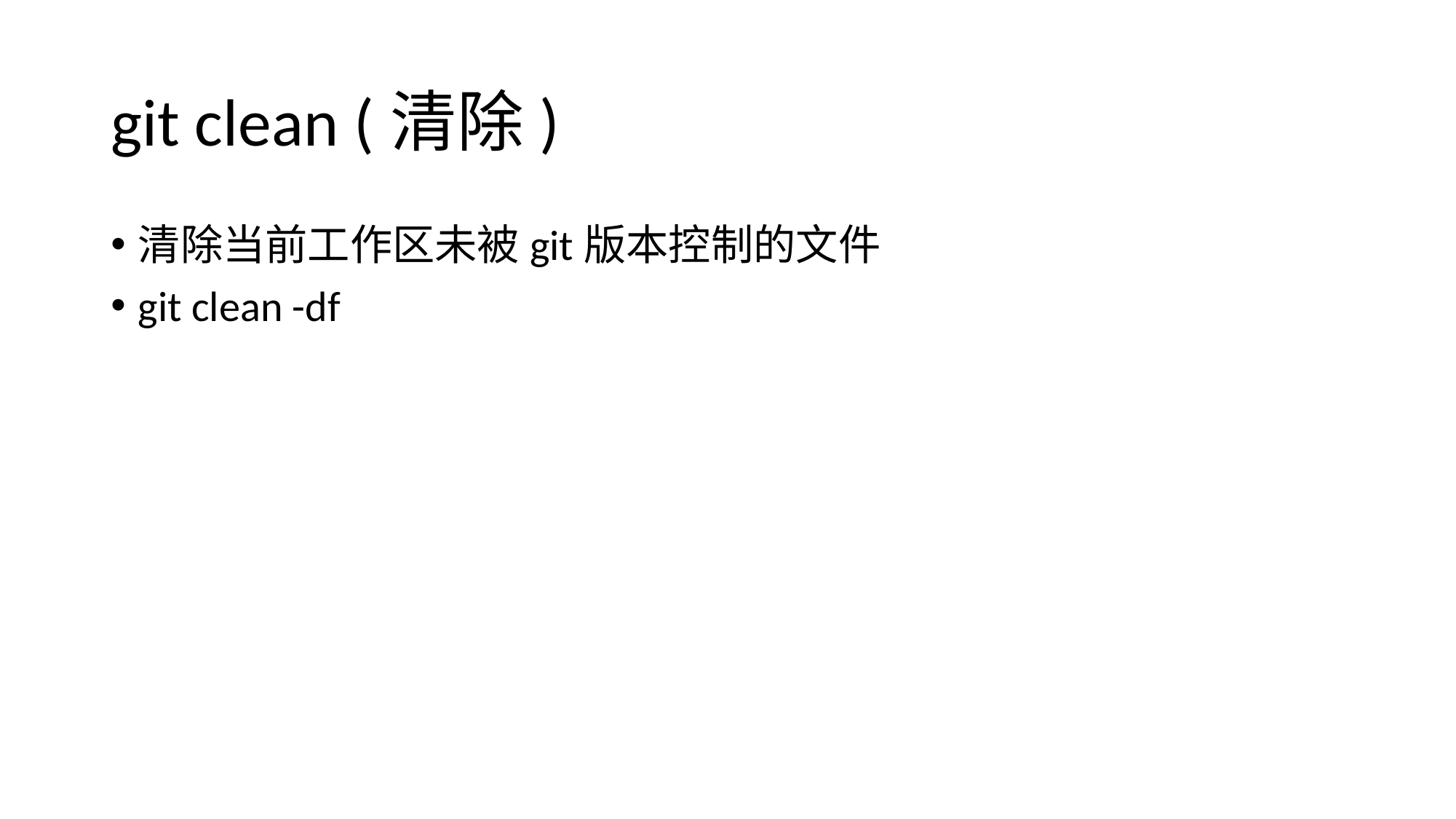

# git clean (清除)
清除当前工作区未被git版本控制的文件
git clean -df